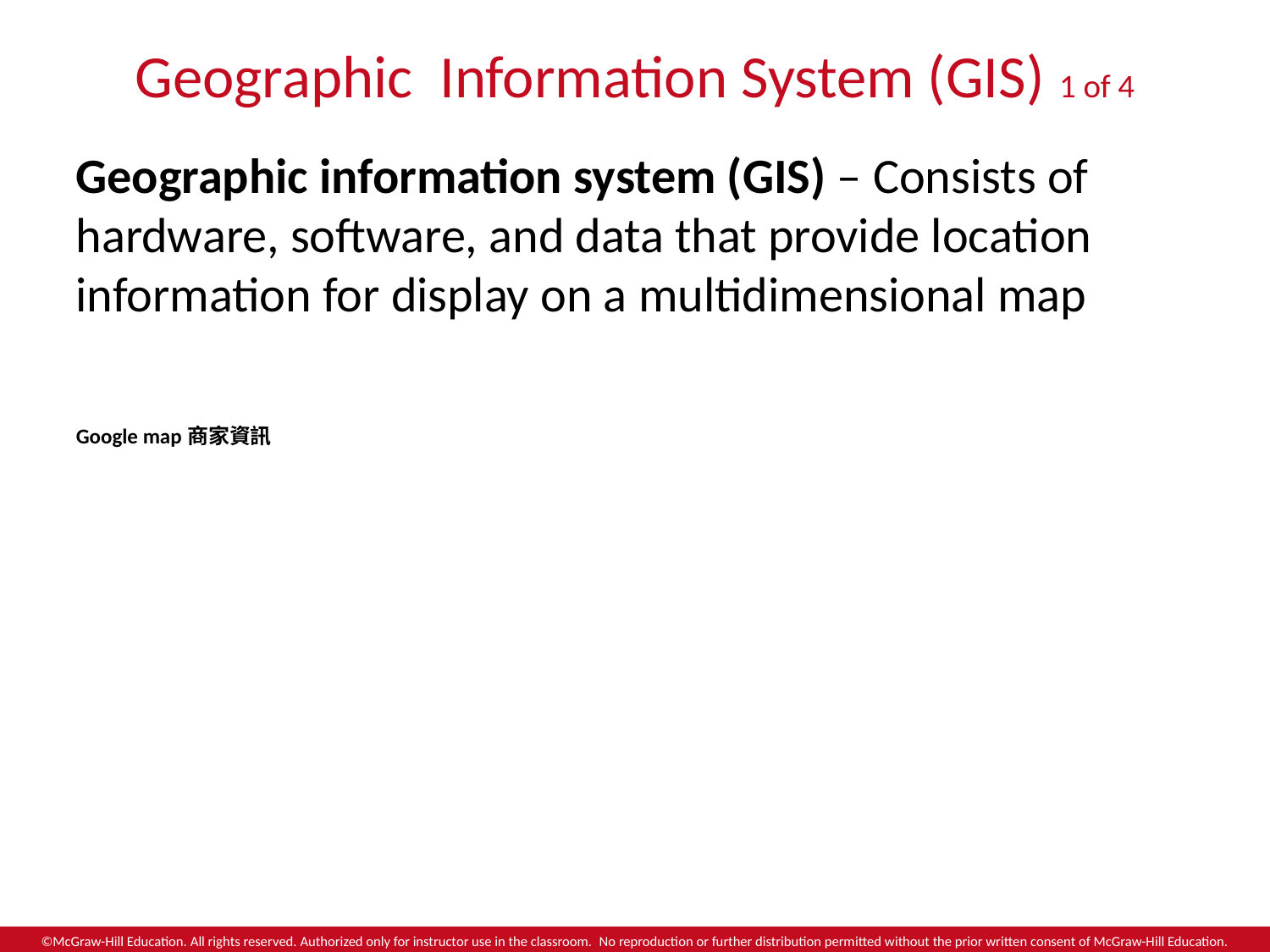

# Geographic  Information System (GIS) 1 of 4
Geographic information system (GIS) – Consists of hardware, software, and data that provide location information for display on a multidimensional map

Google map商家資訊